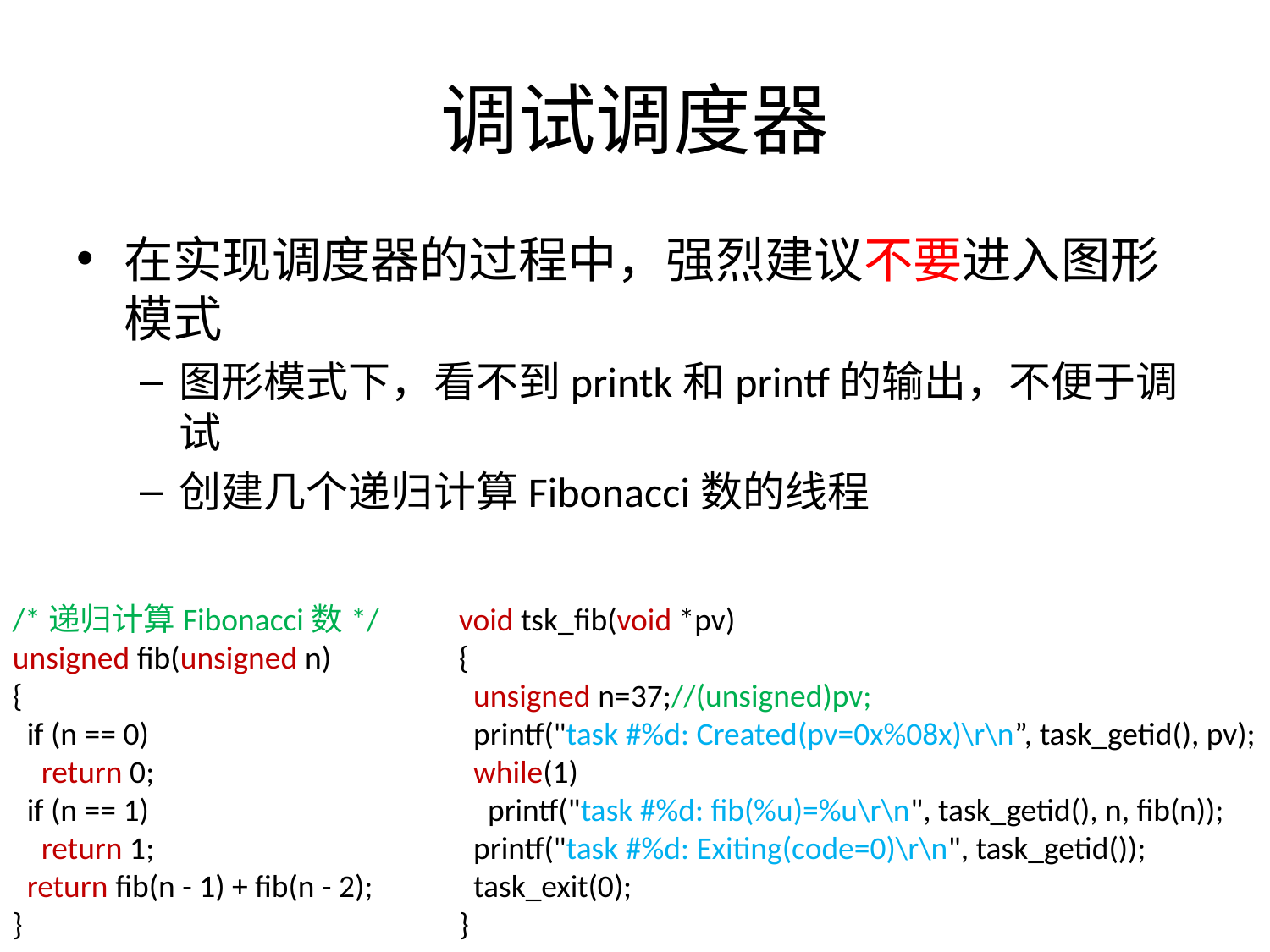

# 调试调度器
在实现调度器的过程中，强烈建议不要进入图形模式
图形模式下，看不到printk和printf的输出，不便于调试
创建几个递归计算Fibonacci数的线程
/*递归计算Fibonacci数*/
unsigned fib(unsigned n)
{
  if (n == 0)
    return 0;
  if (n == 1)
    return 1;
  return fib(n - 1) + fib(n - 2);
}
void tsk_fib(void *pv)
{
  unsigned n=37;//(unsigned)pv;
  printf("task #%d: Created(pv=0x%08x)\r\n”, task_getid(), pv);
  while(1)
    printf("task #%d: fib(%u)=%u\r\n", task_getid(), n, fib(n));
  printf("task #%d: Exiting(code=0)\r\n", task_getid());
  task_exit(0);
}